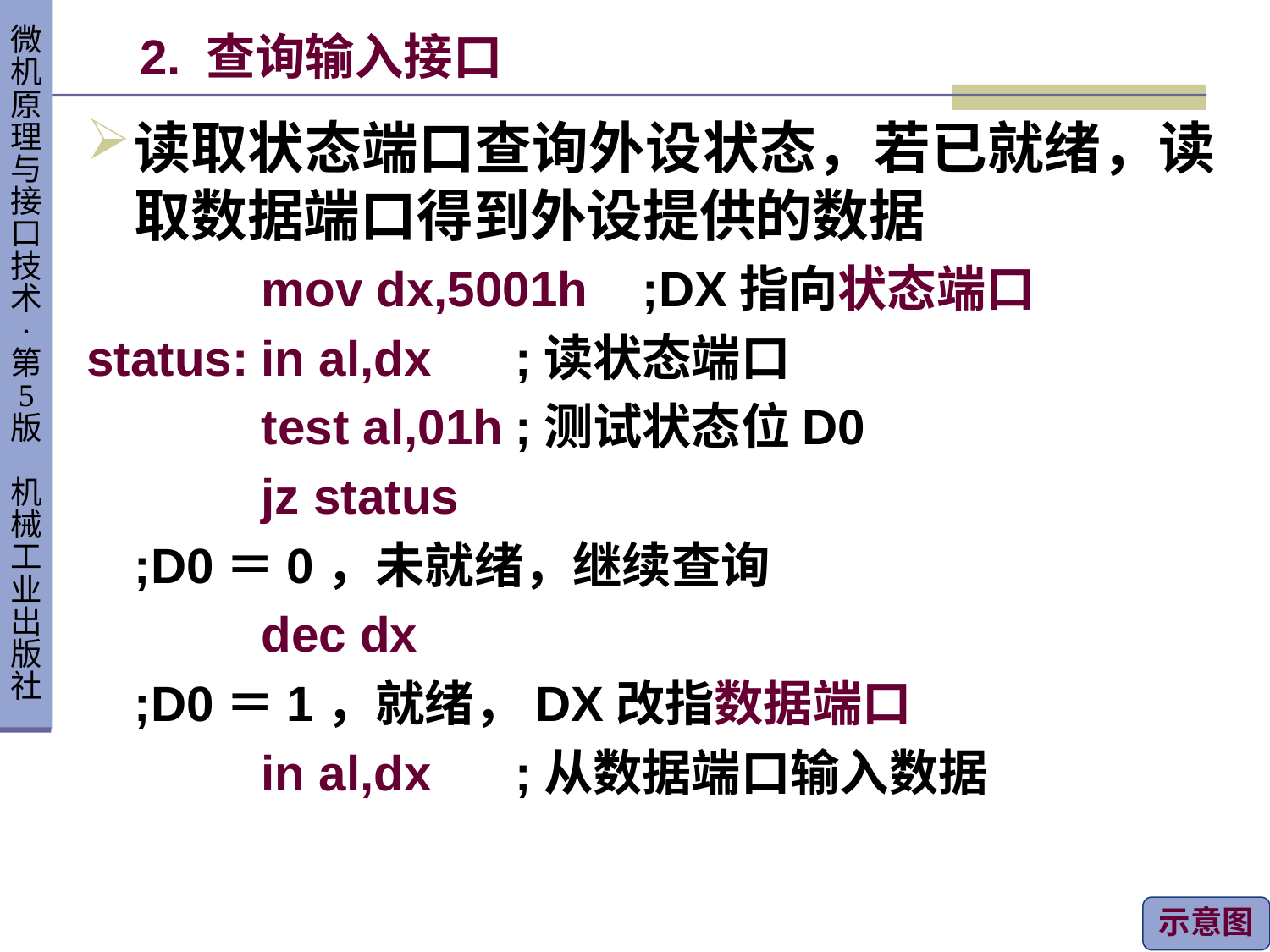

# 2. 查询输入接口
读取状态端口查询外设状态，若已就绪，读取数据端口得到外设提供的数据
		mov dx,5001h	;DX指向状态端口
status:	in al,dx	;读状态端口
		test al,01h	;测试状态位D0
		jz status
	;D0＝0，未就绪，继续查询
		dec dx
	;D0＝1，就绪，DX改指数据端口
		in al,dx	;从数据端口输入数据
示意图